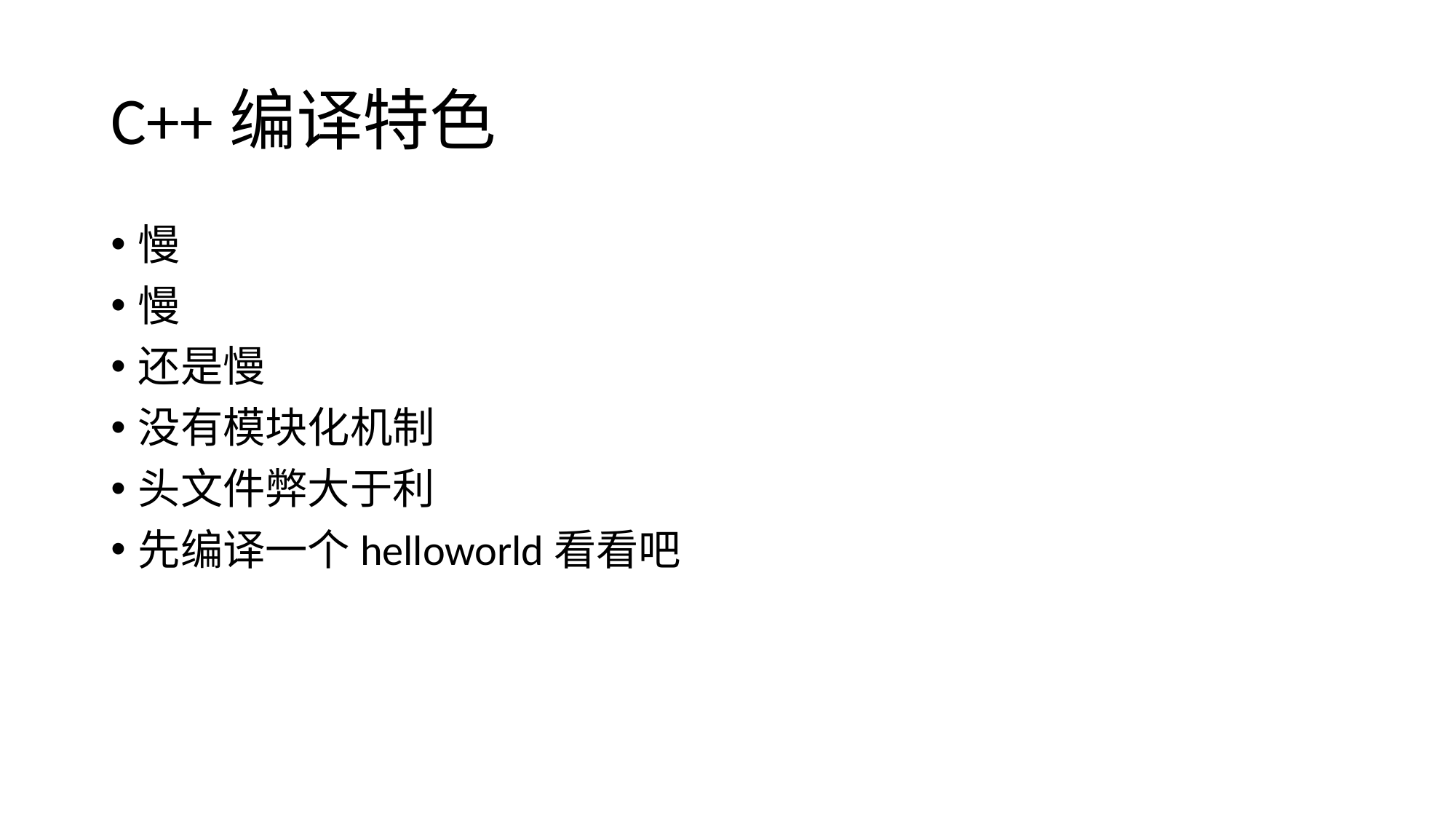

# C++编译特色
慢
慢
还是慢
没有模块化机制
头文件弊大于利
先编译一个helloworld看看吧